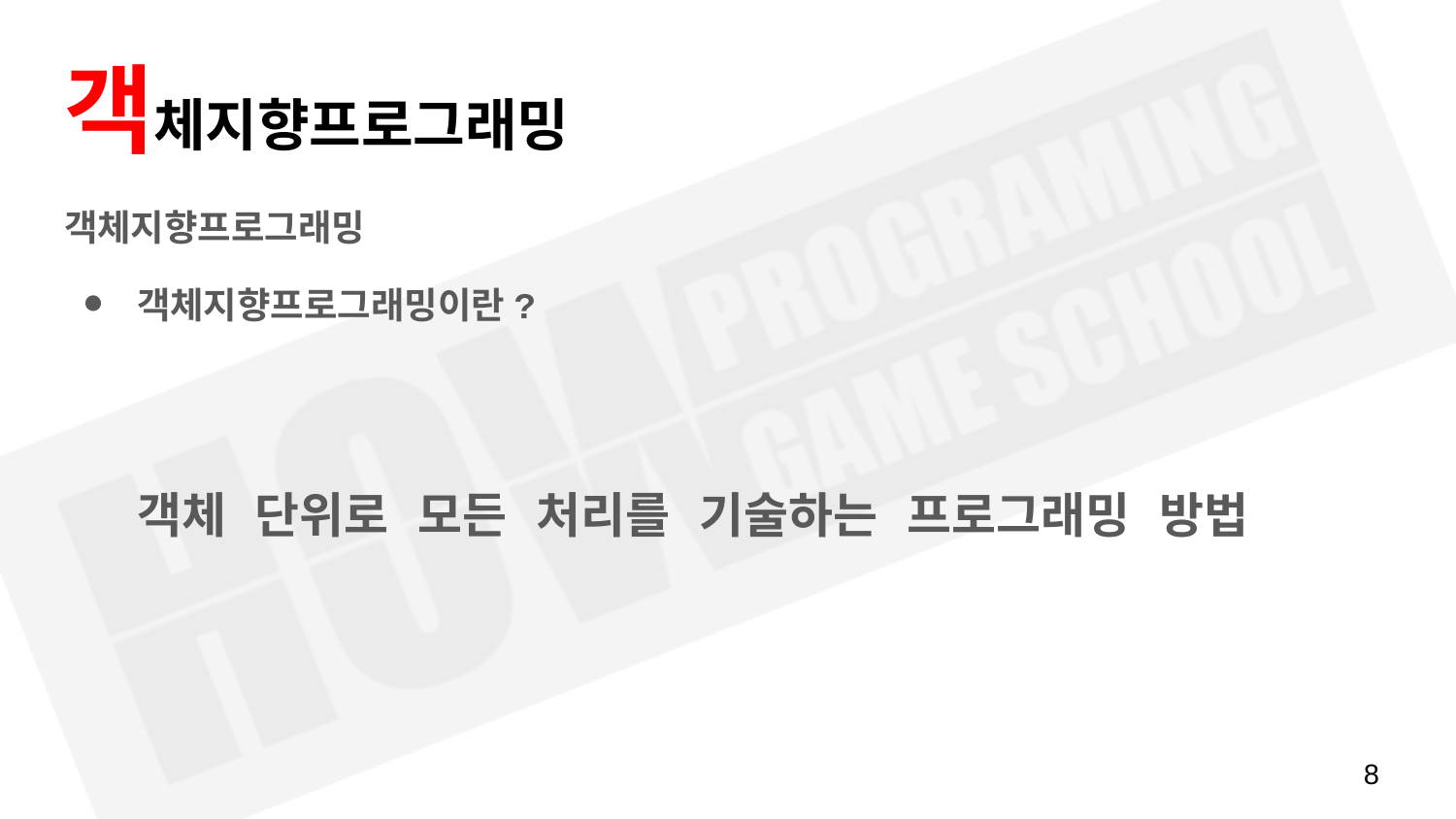

# 객체지향프로그래밍
객체지향프로그래밍
객체지향프로그래밍이란?
객체 단위로 모든 처리를 기술하는 프로그래밍 방법
8